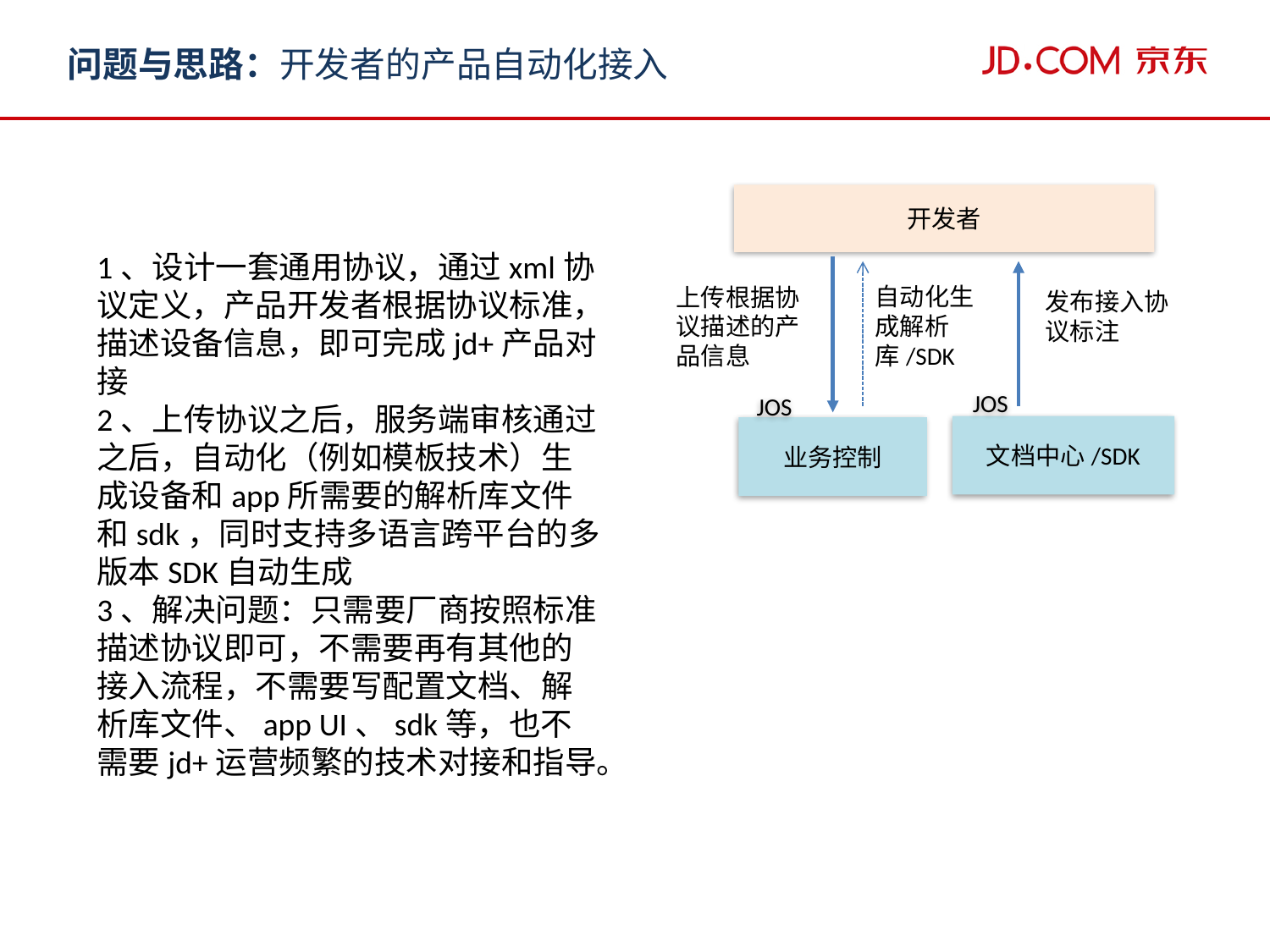

问题与思路：开发者的产品自动化接入
开发者
1、设计一套通用协议，通过xml协议定义，产品开发者根据协议标准，描述设备信息，即可完成jd+产品对接
2、上传协议之后，服务端审核通过之后，自动化（例如模板技术）生成设备和app所需要的解析库文件和sdk，同时支持多语言跨平台的多版本SDK自动生成
3、解决问题：只需要厂商按照标准描述协议即可，不需要再有其他的接入流程，不需要写配置文档、解析库文件、app UI、sdk等，也不需要jd+运营频繁的技术对接和指导。
自动化生成解析库/SDK
上传根据协议描述的产品信息
发布接入协议标注
JOS
文档中心/SDK
JOS
业务控制